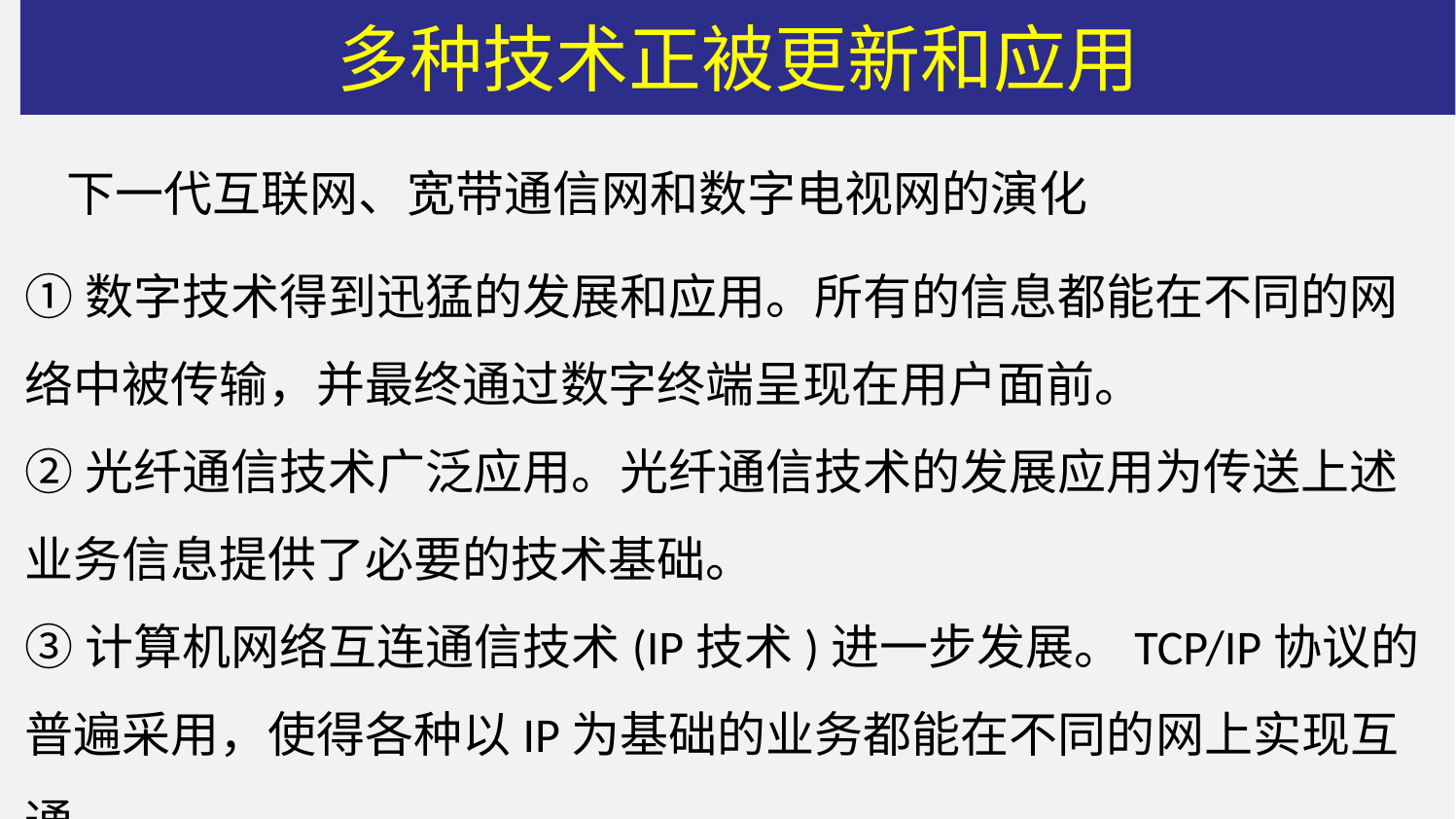

# 多种技术正被更新和应用
下一代互联网、宽带通信网和数字电视网的演化
①数字技术得到迅猛的发展和应用。所有的信息都能在不同的网络中被传输，并最终通过数字终端呈现在用户面前。
②光纤通信技术广泛应用。光纤通信技术的发展应用为传送上述业务信息提供了必要的技术基础。
③计算机网络互连通信技术(IP技术)进一步发展。TCP/IP协议的普遍采用，使得各种以IP为基础的业务都能在不同的网上实现互通。